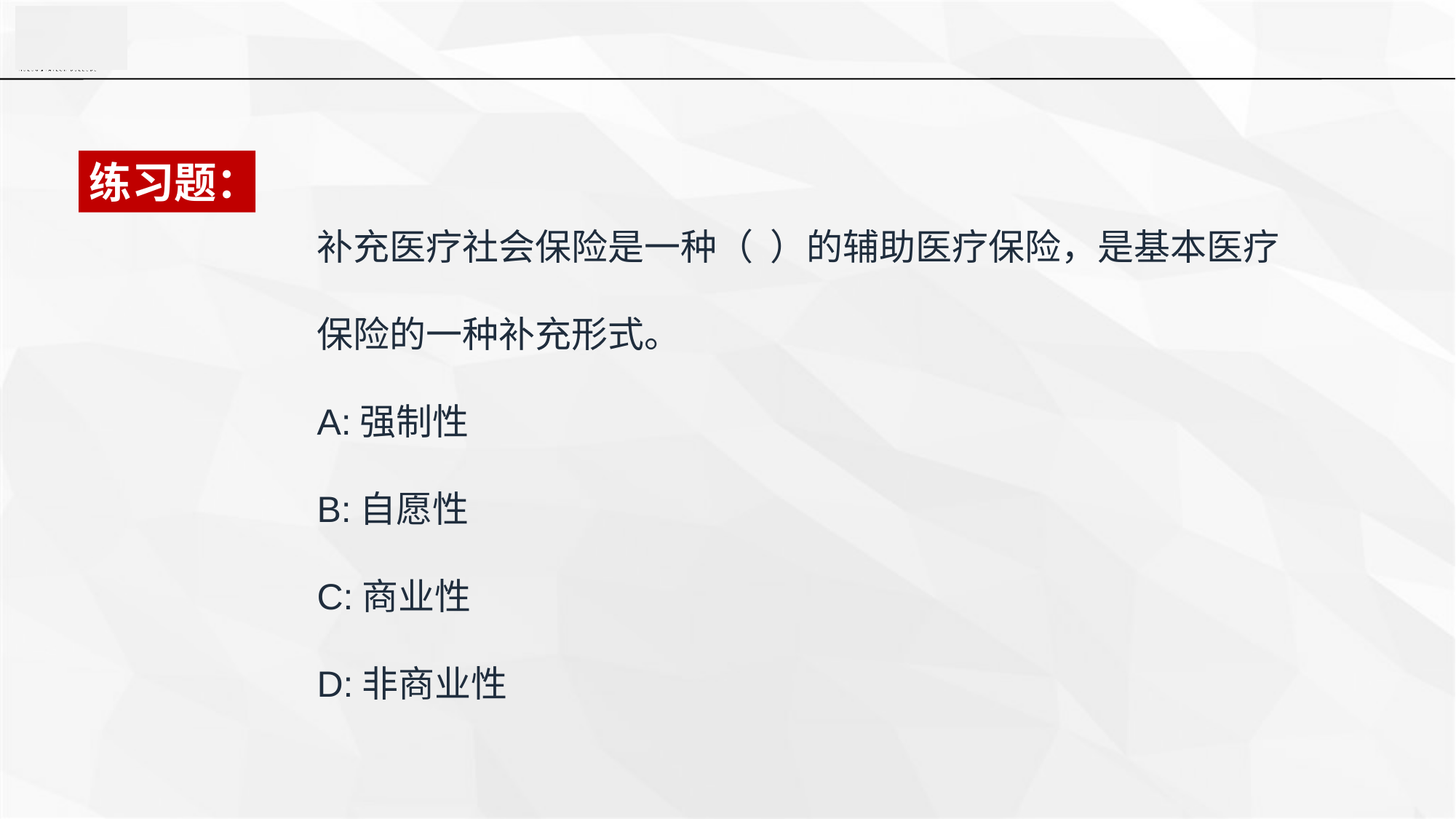

练习题：
补充医疗社会保险是一种（  ）的辅助医疗保险，是基本医疗保险的一种补充形式。
A:强制性
B:自愿性
C:商业性
D:非商业性